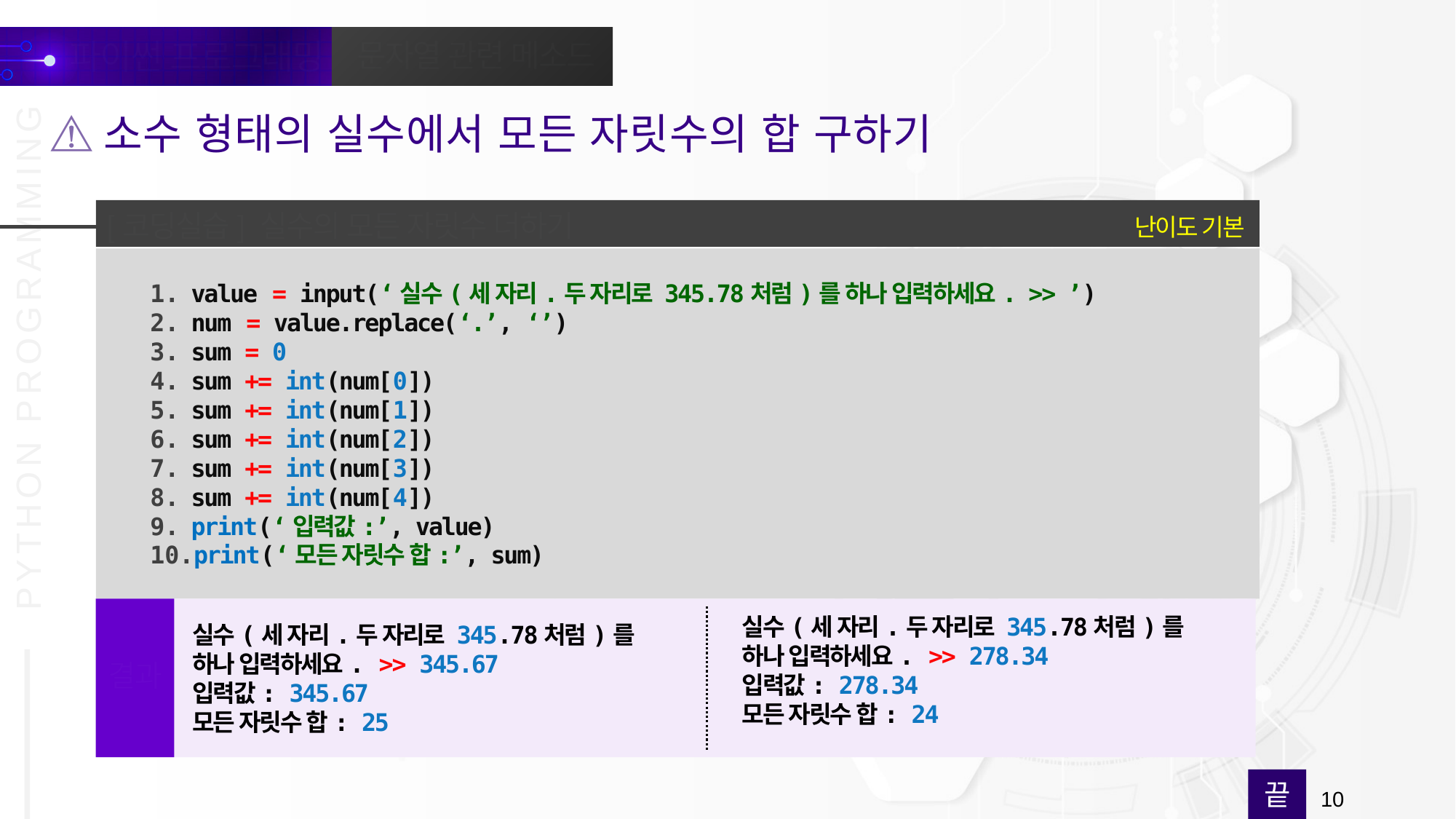

소수 형태의 실수에서 모든 자릿수의 합 구하기

난이도 기본
[코딩실습] 실수의 모든 자릿수 더하기
value = input(‘실수(세 자리.두 자리로 345.78처럼)를 하나 입력하세요. >> ’)
num = value.replace(‘.’, ‘’)
sum = 0
sum += int(num[0])
sum += int(num[1])
sum += int(num[2])
sum += int(num[3])
sum += int(num[4])
print(‘입력값:’, value)
print(‘모든 자릿수 합:’, sum)
실수(세 자리.두 자리로 345.78처럼)를
하나 입력하세요. >> 345.67
입력값: 345.67
모든 자릿수 합: 25

실수(세 자리.두 자리로 345.78처럼)를
하나 입력하세요. >> 278.34
입력값: 278.34
모든 자릿수 합: 24
결과
끝
10